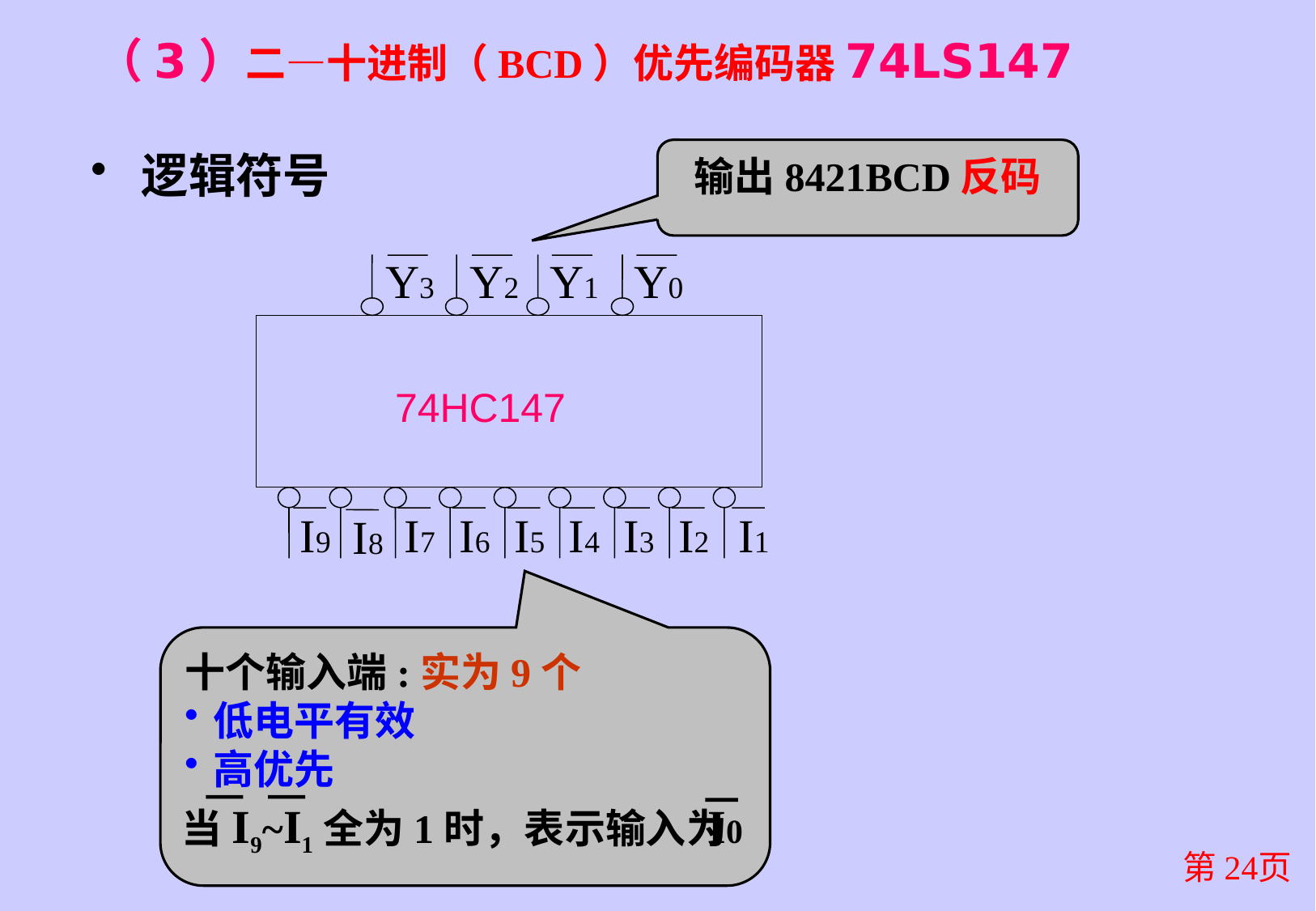

（3）二—十进制（BCD）优先编码器74LS147
 逻辑符号
输出8421BCD反码
Y3

Y2

Y1

Y0

I9

I7

I6

I5

I4

I3

I2

I1

I8

74HC147
十个输入端:实为9个
低电平有效
高优先

当I9~I1全为1时，表示输入为
I0

第24页